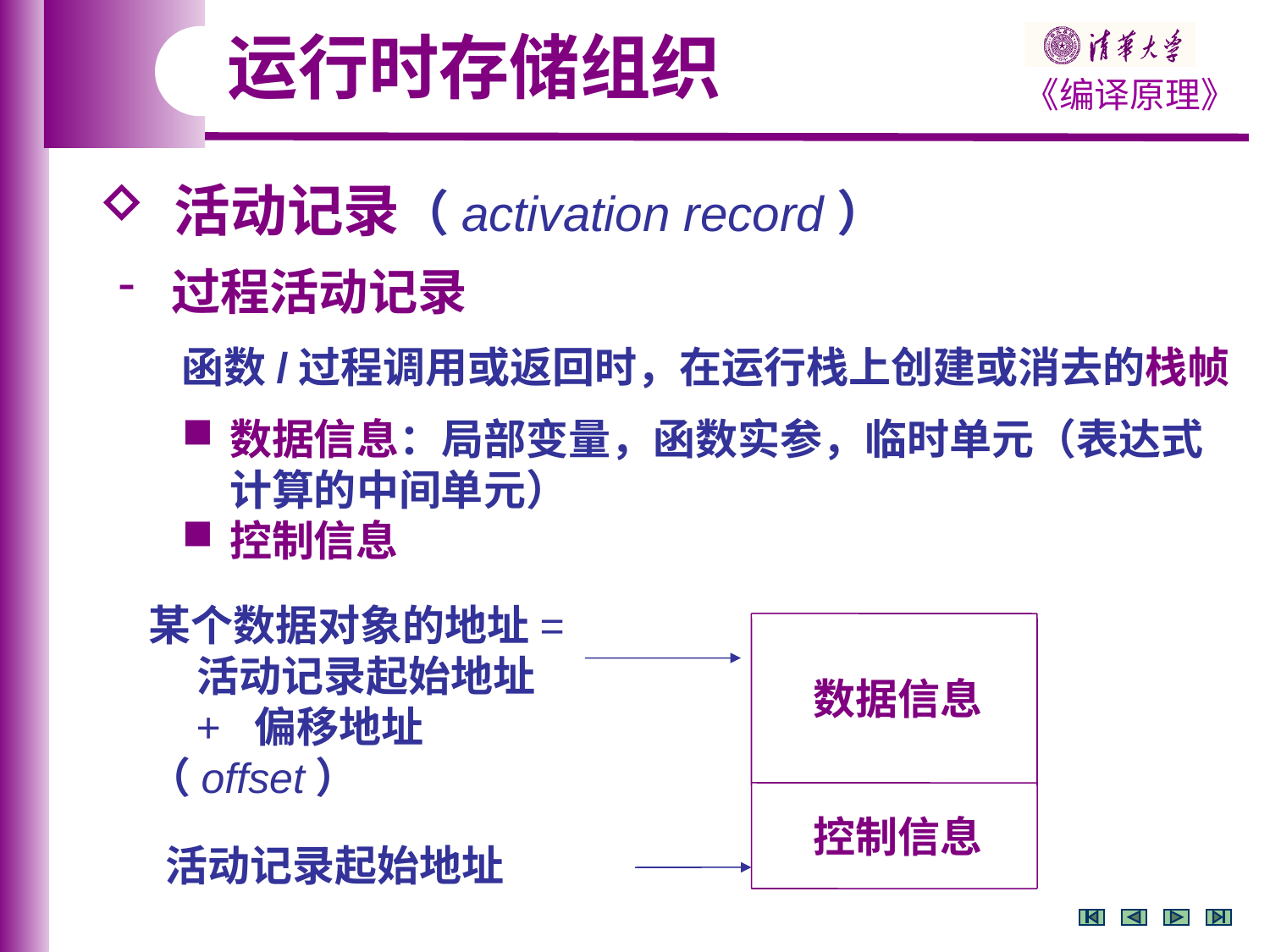

运行时存储组织
 活动记录（activation record）
 过程活动记录

函数/过程调用或返回时，在运行栈上创建或消去的栈帧

数据信息：局部变量，函数实参，临时单元（表达式计算的中间单元）
控制信息
某个数据对象的地址=
    活动记录起始地址
    +  偏移地址（offset）

数据信息

控制信息
     活动记录起始地址